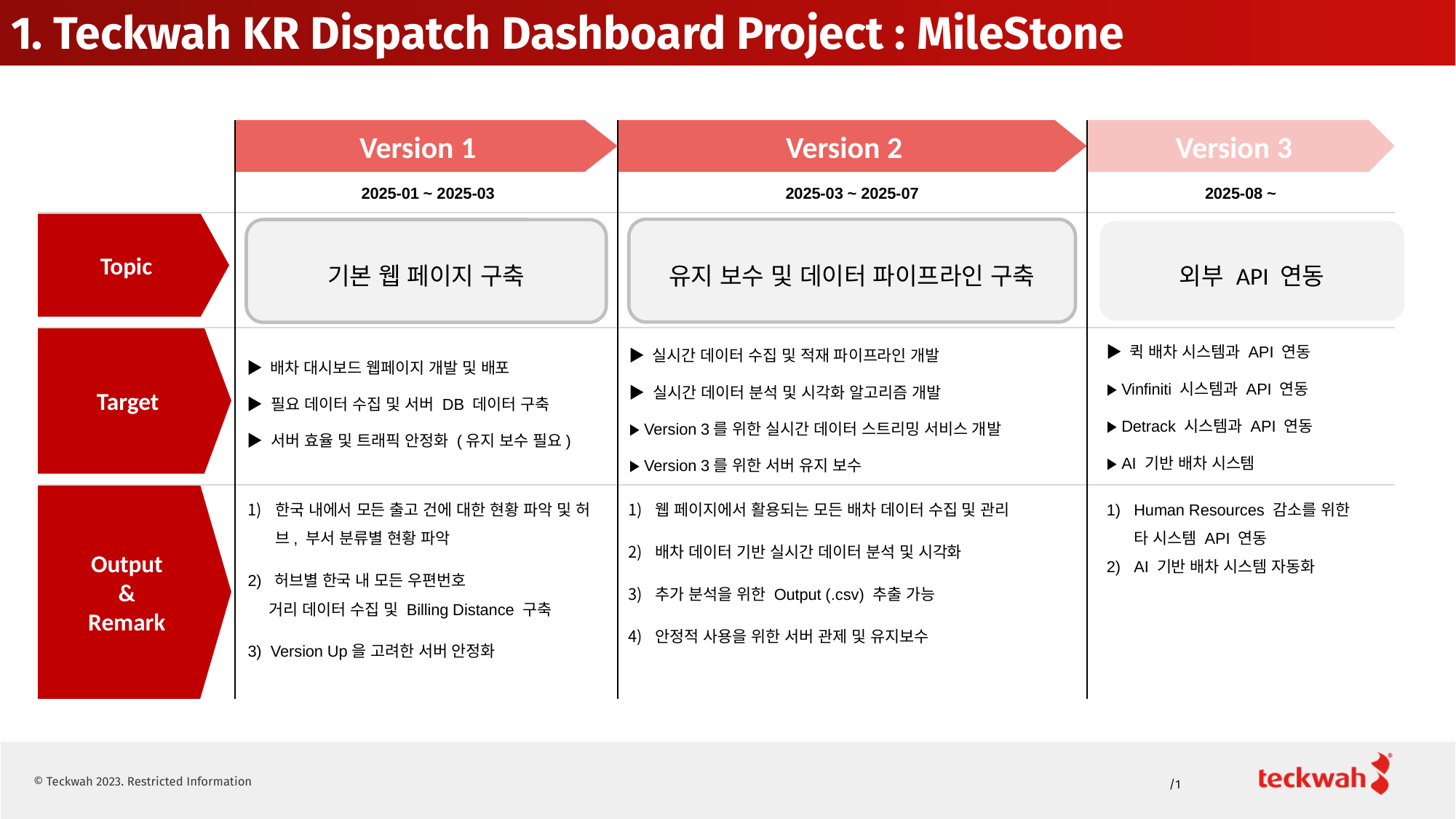

# 1. Teckwah KR Dispatch Dashboard Project : MileStone

Version 1
Version 2
Version 3
2025-01 ~ 2025-03
2025-03 ~ 2025-07
2025-08 ~
Topic
유지 보수 및 데이터 파이프라인 구축
외부 API 연동
기본 웹 페이지 구축
Target
▶ 실시간 데이터 수집 및 적재 파이프라인 개발

▶ 실시간 데이터 분석 및 시각화 알고리즘 개발

▶ Version 3를 위한 실시간 데이터 스트리밍 서비스 개발

▶ Version 3를 위한 서버 유지 보수
▶ 퀵 배차 시스템과 API 연동

▶ Vinfiniti 시스템과 API 연동

▶ Detrack 시스템과 API 연동

▶ AI 기반 배차 시스템
▶ 배차 대시보드 웹페이지 개발 및 배포

▶ 필요 데이터 수집 및 서버 DB 데이터 구축

▶ 서버 효율 및 트래픽 안정화 (유지 보수 필요)
Output
&
Remark
한국 내에서 모든 출고 건에 대한 현황 파악 및 허브, 부서 분류별 현황 파악

2)  허브별 한국 내 모든 우편번호
    거리 데이터 수집 및 Billing Distance 구축

3)  Version Up을 고려한 서버 안정화
웹 페이지에서 활용되는 모든 배차 데이터 수집 및 관리

배차 데이터 기반 실시간 데이터 분석 및 시각화

추가 분석을 위한 Output (.csv) 추출 가능

안정적 사용을 위한 서버 관제 및 유지보수
Human Resources 감소를 위한 타 시스템 API 연동
AI 기반 배차 시스템 자동화
© Teckwah 2023. Restricted Information

/1